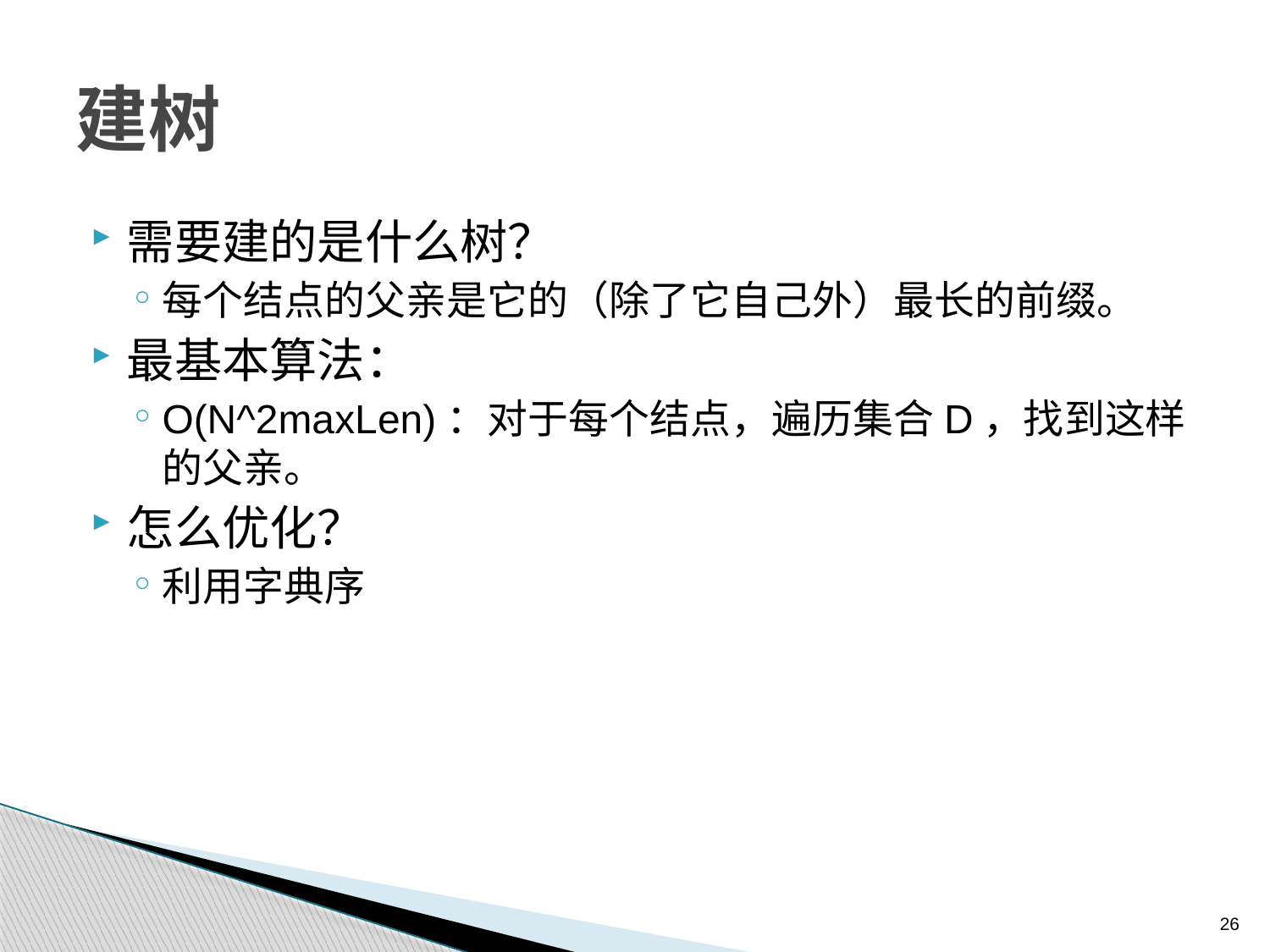

# 建树
需要建的是什么树？
每个结点的父亲是它的（除了它自己外）最长的前缀。
最基本算法：
O(N^2maxLen)：对于每个结点，遍历集合D，找到这样的父亲。
怎么优化？
利用字典序
26